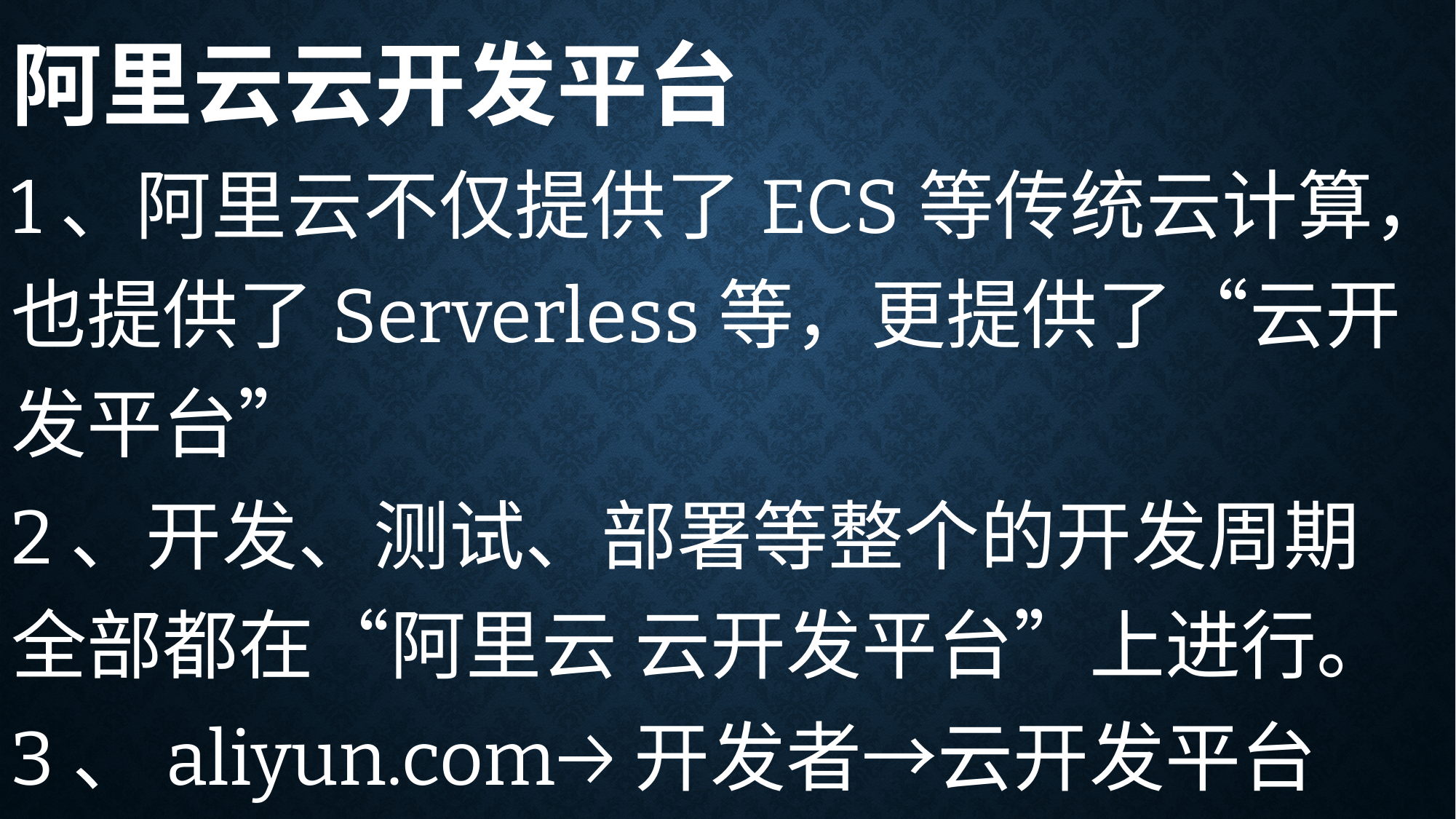

阿里云云开发平台
1、阿里云不仅提供了ECS等传统云计算，也提供了Serverless等，更提供了“云开发平台”
2、开发、测试、部署等整个的开发周期全部都在“阿里云 云开发平台”上进行。
3、aliyun.com→开发者→云开发平台